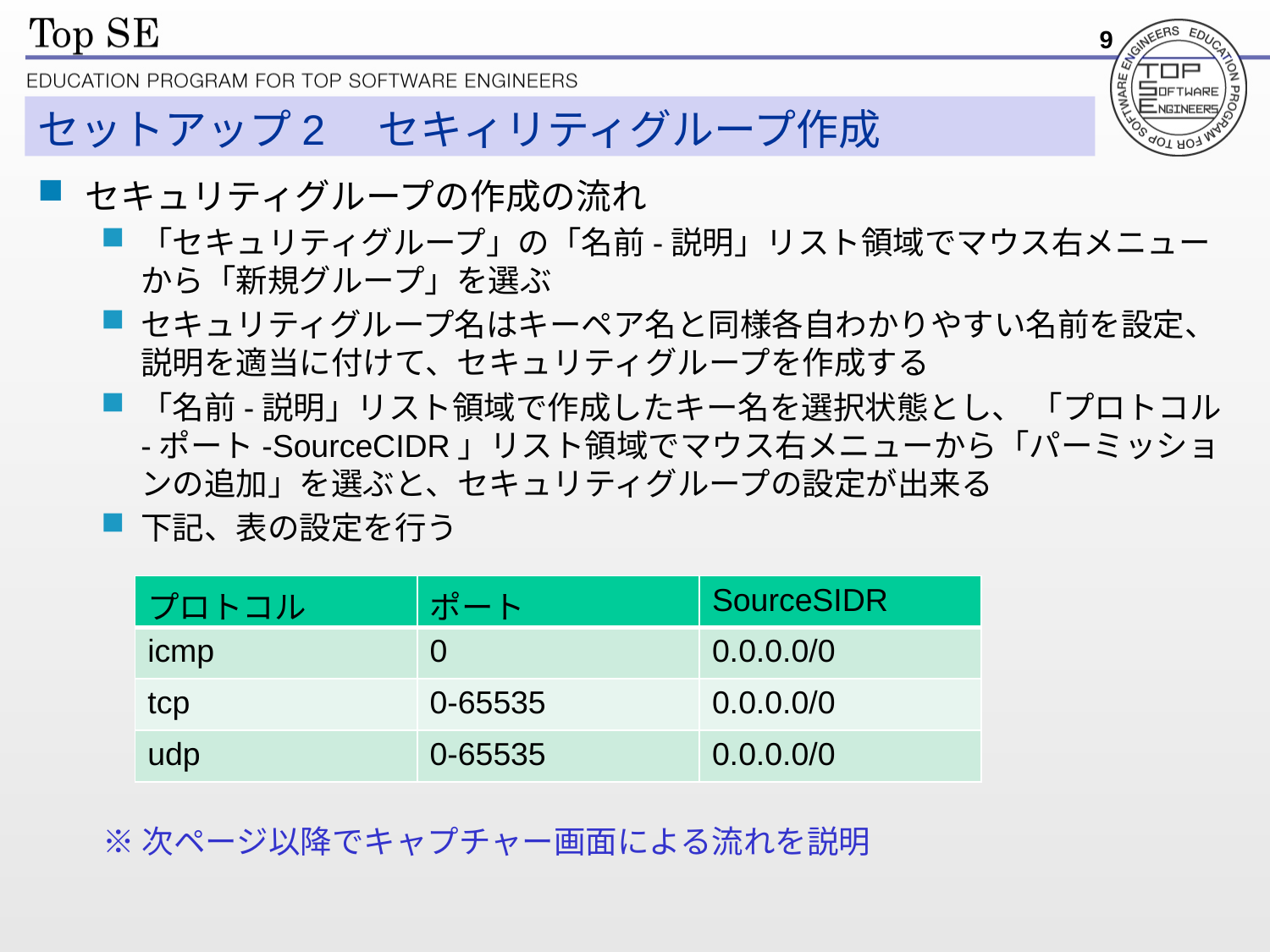

9
# セットアップ2　セキィリティグループ作成
セキュリティグループの作成の流れ
「セキュリティグループ」の「名前-説明」リスト領域でマウス右メニューから「新規グループ」を選ぶ
セキュリティグループ名はキーペア名と同様各自わかりやすい名前を設定、説明を適当に付けて、セキュリティグループを作成する
「名前-説明」リスト領域で作成したキー名を選択状態とし、 「プロトコル-ポート-SourceCIDR」リスト領域でマウス右メニューから「パーミッションの追加」を選ぶと、セキュリティグループの設定が出来る
下記、表の設定を行う

| プロトコル | ポート | SourceSIDR |
| --- | --- | --- |
| icmp | 0 | 0.0.0.0/0 |
| tcp | 0-65535 | 0.0.0.0/0 |
| udp | 0-65535 | 0.0.0.0/0 |
※次ページ以降でキャプチャー画面による流れを説明